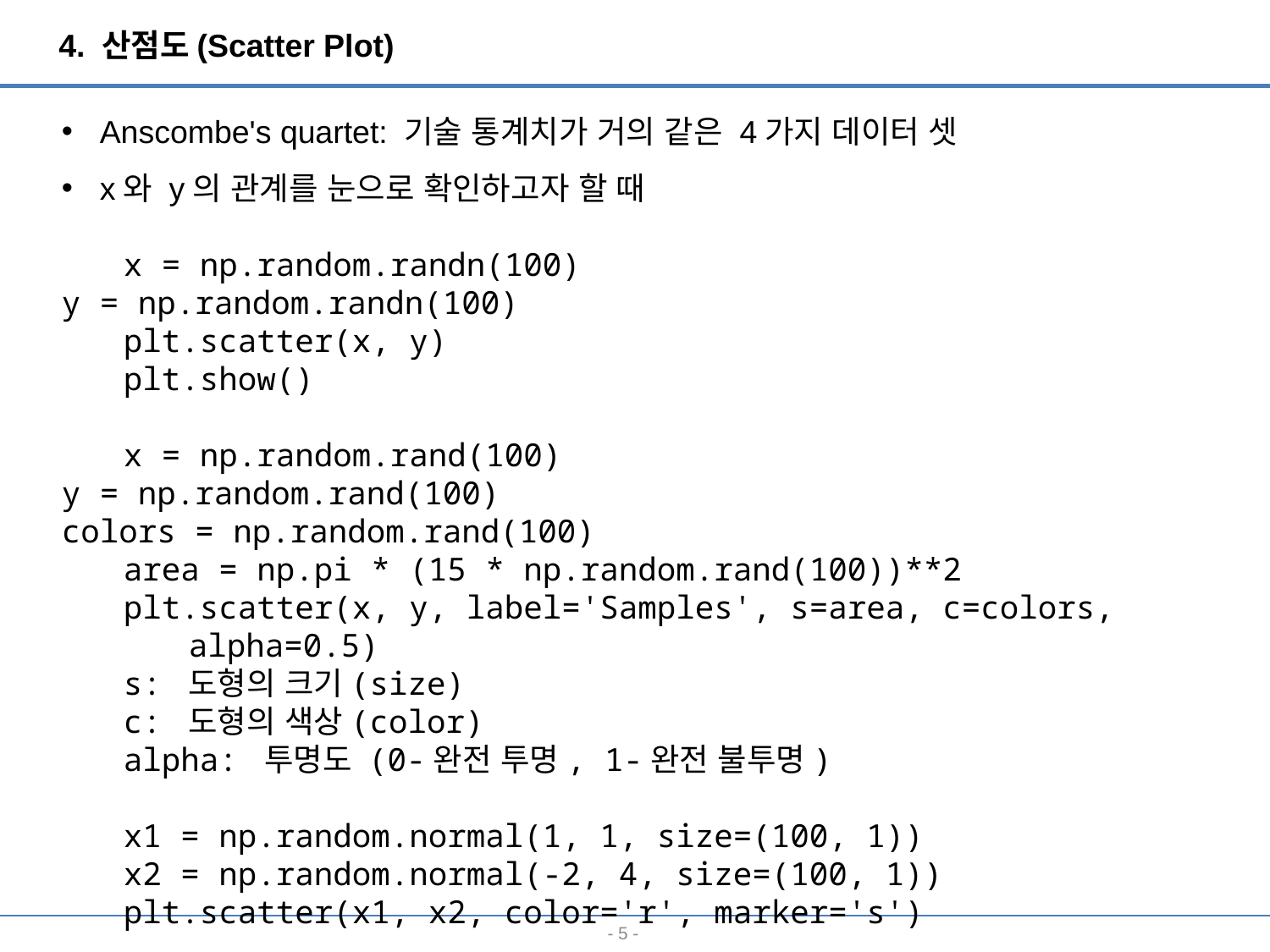

4. 산점도(Scatter Plot)
Anscombe's quartet: 기술 통계치가 거의 같은 4가지 데이터 셋
x와 y의 관계를 눈으로 확인하고자 할 때

x = np.random.randn(100)
y = np.random.randn(100)
plt.scatter(x, y)
plt.show()

x = np.random.rand(100)
y = np.random.rand(100)
colors = np.random.rand(100)
area = np.pi * (15 * np.random.rand(100))**2
plt.scatter(x, y, label='Samples', s=area, c=colors, alpha=0.5)
s: 도형의 크기(size)
c: 도형의 색상(color)
alpha: 투명도 (0-완전 투명, 1-완전 불투명)

x1 = np.random.normal(1, 1, size=(100, 1))
x2 = np.random.normal(-2, 4, size=(100, 1))
plt.scatter(x1, x2, color='r', marker='s')
- 5 -